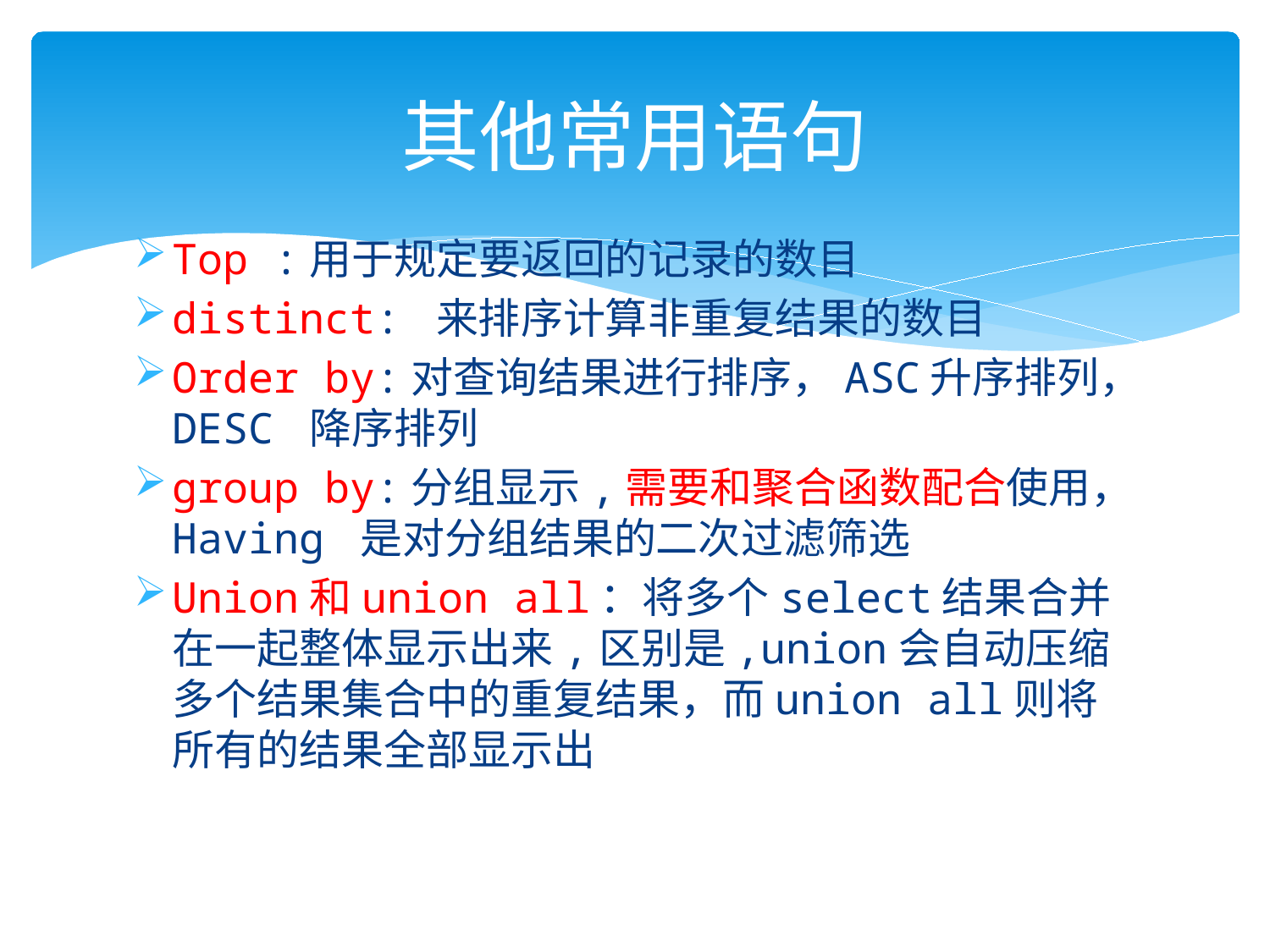

# 其他常用语句
Top :用于规定要返回的记录的数目
distinct: 来排序计算非重复结果的数目
Order by:对查询结果进行排序，ASC升序排列，DESC 降序排列
group by:分组显示,需要和聚合函数配合使用，Having 是对分组结果的二次过滤筛选
Union和union all：将多个select结果合并在一起整体显示出来,区别是,union会自动压缩多个结果集合中的重复结果，而union all则将所有的结果全部显示出